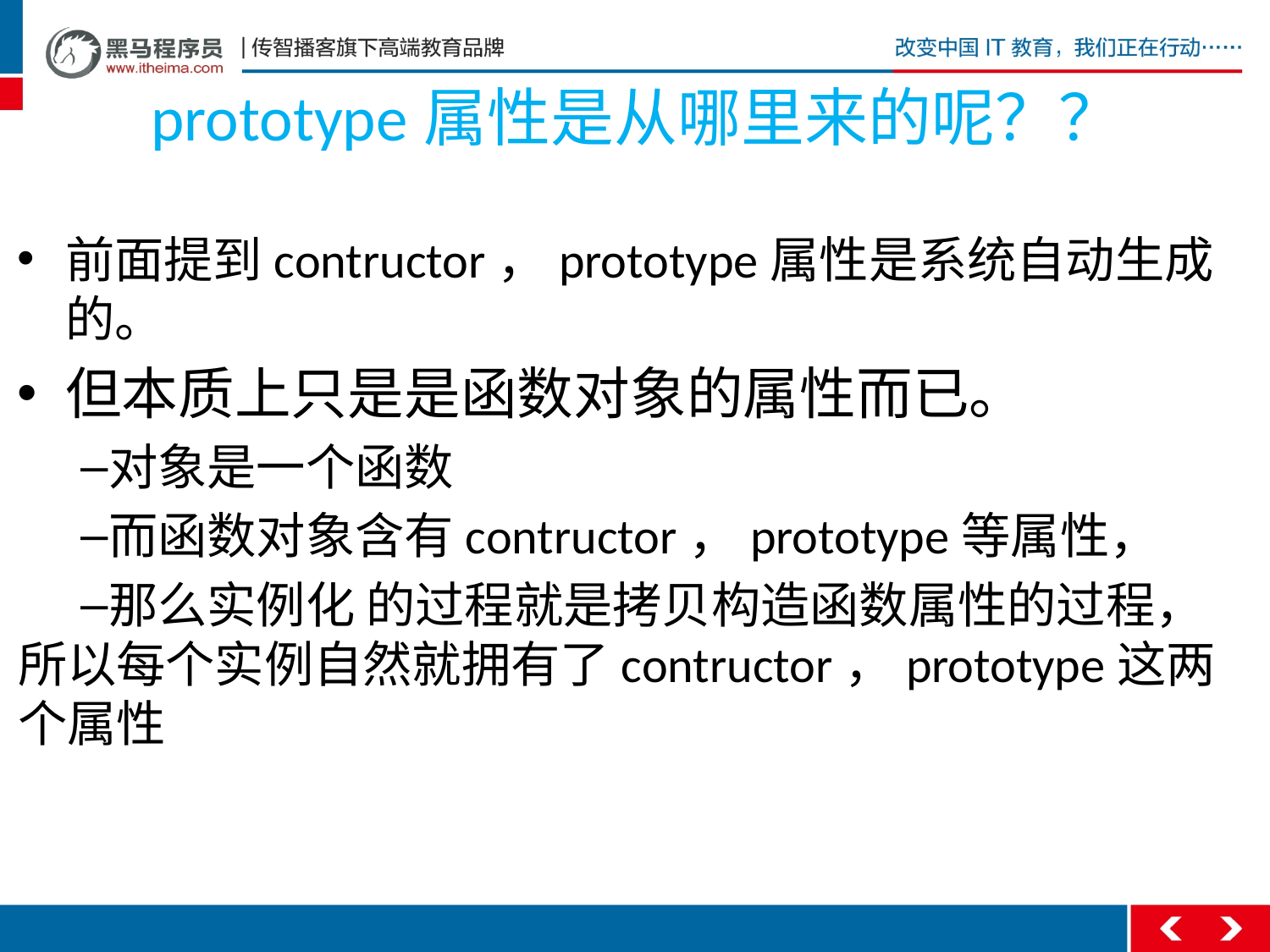

# prototype属性是从哪里来的呢？？
前面提到contructor，prototype属性是系统自动生成的。
但本质上只是是函数对象的属性而已。
对象是一个函数
而函数对象含有contructor，prototype等属性，
那么实例化 的过程就是拷贝构造函数属性的过程，所以每个实例自然就拥有了contructor，prototype这两个属性